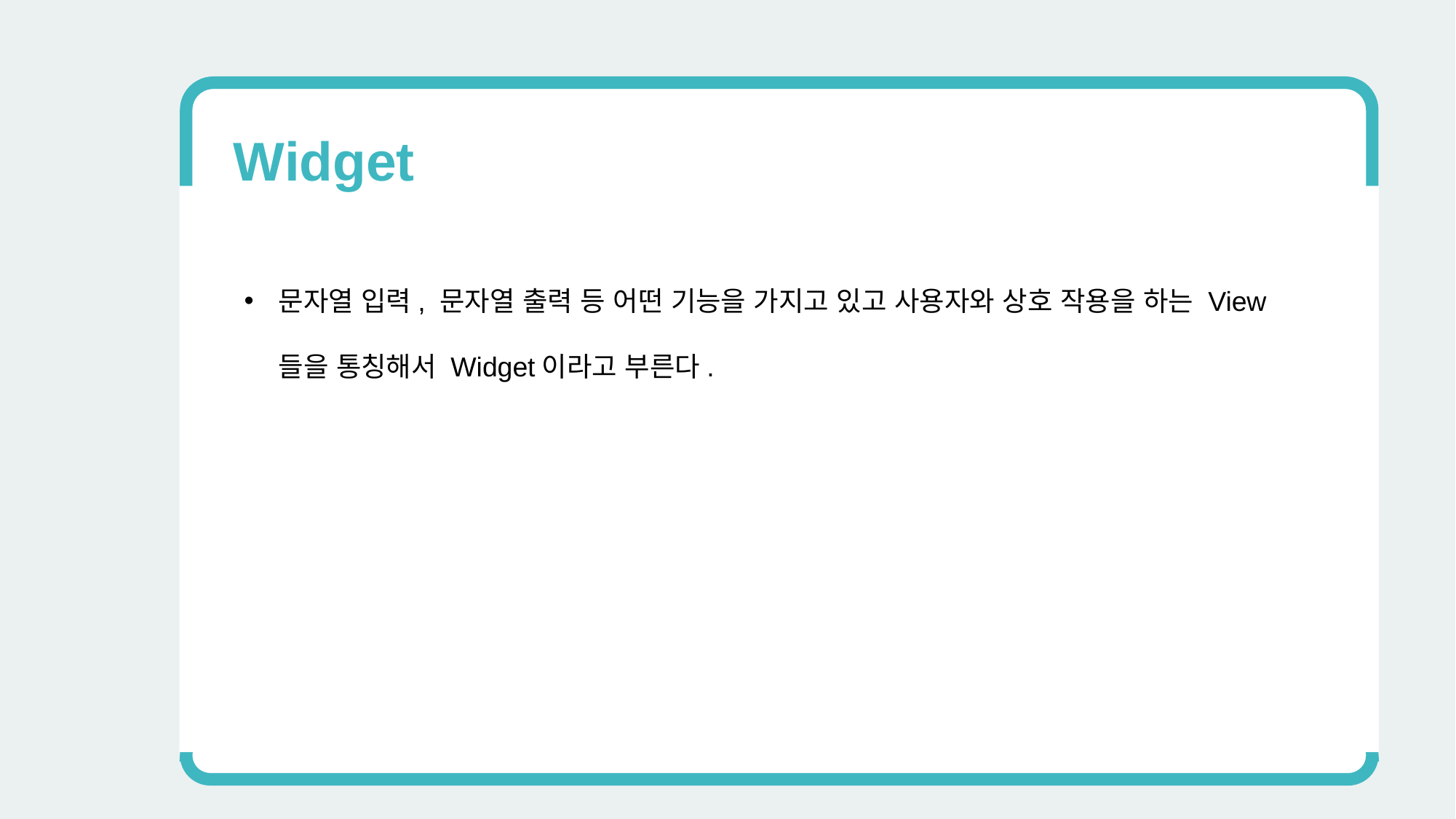

Widget

문자열 입력, 문자열 출력 등 어떤 기능을 가지고 있고 사용자와 상호 작용을 하는 View들을 통칭해서 Widget이라고 부른다.